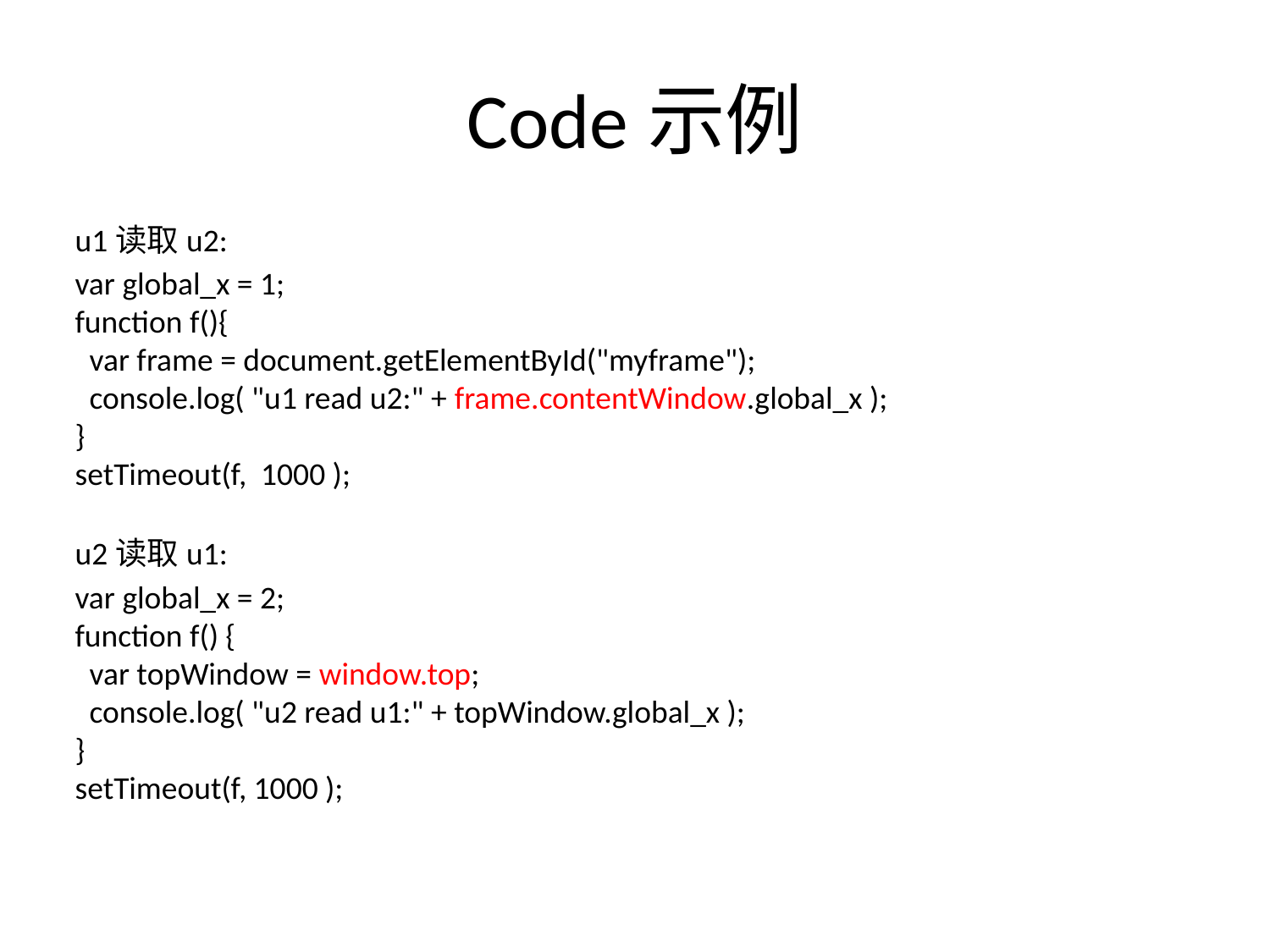

# Code示例
u1读取u2:
var global_x = 1;
function f(){
  var frame = document.getElementById("myframe");
  console.log( "u1 read u2:" + frame.contentWindow.global_x );
}
setTimeout(f,  1000 );
u2读取u1:
var global_x = 2;
function f() {
  var topWindow = window.top;
  console.log( "u2 read u1:" + topWindow.global_x );
}
setTimeout(f, 1000 );